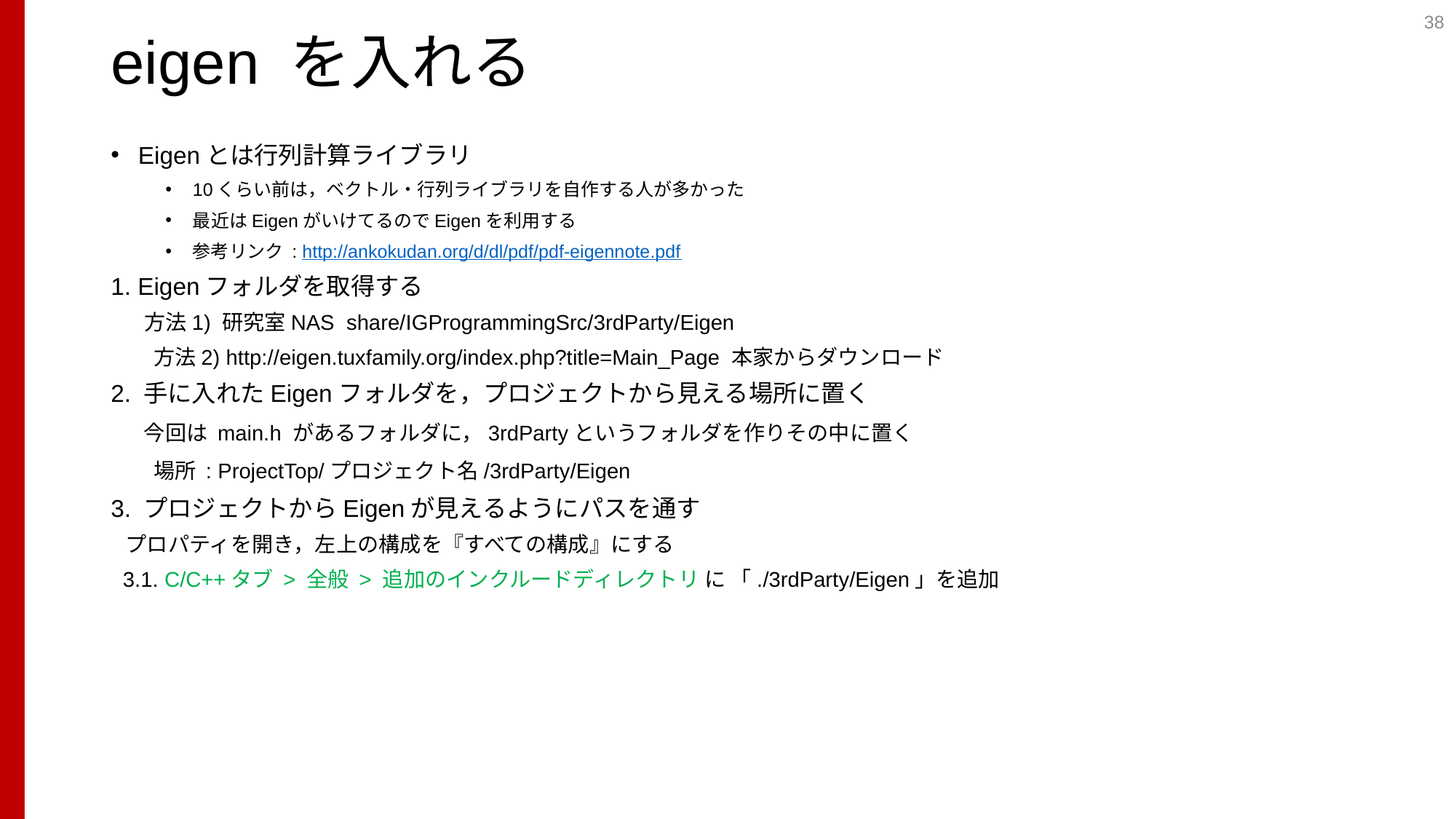

38
# eigen を入れる
Eigenとは行列計算ライブラリ
10くらい前は，ベクトル・行列ライブラリを自作する人が多かった
最近はEigenがいけてるのでEigenを利用する
参考リンク : http://ankokudan.org/d/dl/pdf/pdf-eigennote.pdf
1. Eigenフォルダを取得する
      方法1) 研究室NAS  share/IGProgrammingSrc/3rdParty/Eigen
　　方法2) http://eigen.tuxfamily.org/index.php?title=Main_Page 本家からダウンロード
2. 手に入れたEigenフォルダを，プロジェクトから見える場所に置く
     今回は main.h があるフォルダに，3rdPartyというフォルダを作りその中に置く
　　場所 : ProjectTop/プロジェクト名/3rdParty/Eigen
3. プロジェクトからEigenが見えるようにパスを通す
  プロパティを開き，左上の構成を『すべての構成』にする
  3.1. C/C++タブ > 全般 > 追加のインクルードディレクトリ に 「./3rdParty/Eigen」を追加